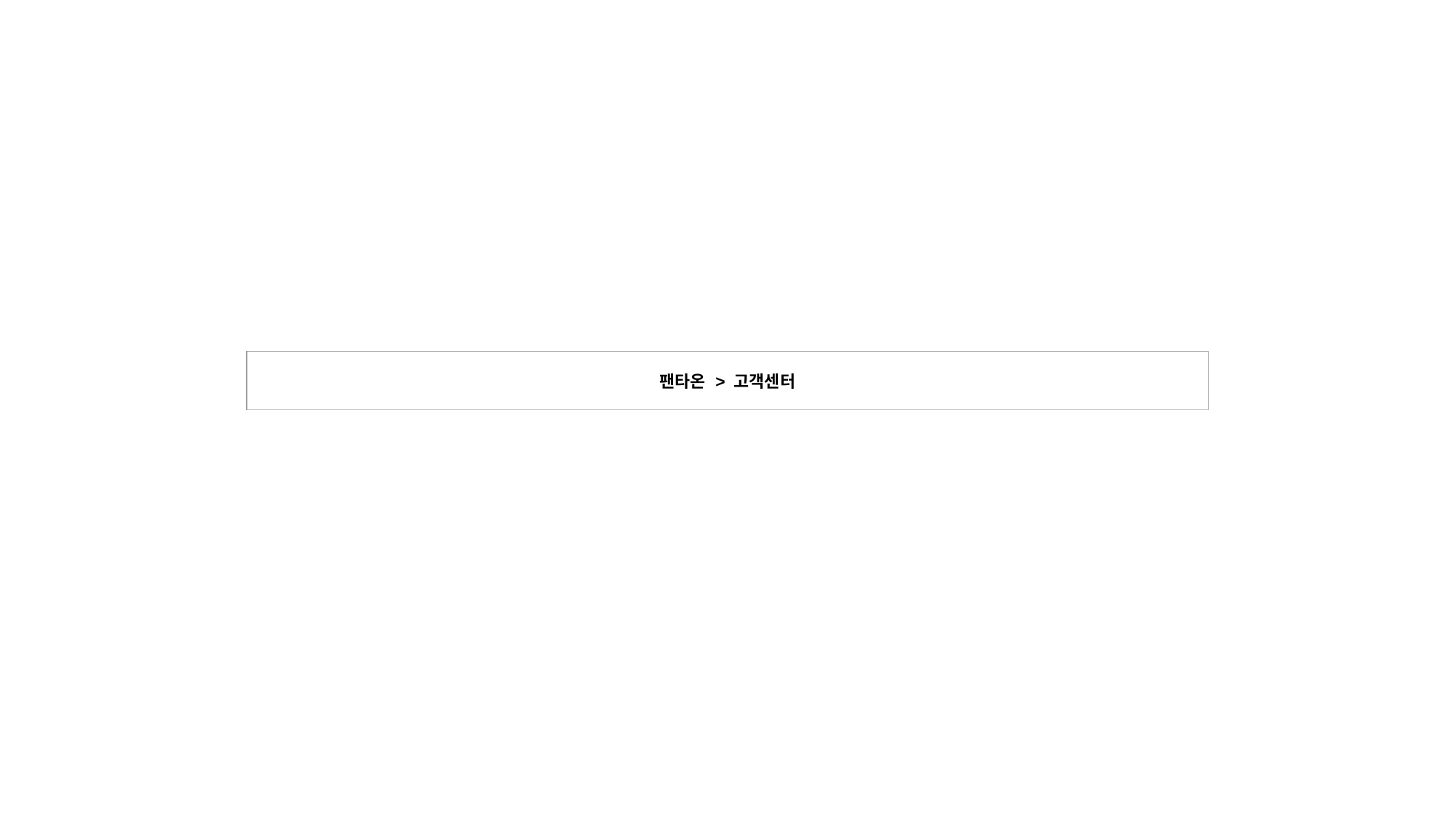

| 팬타온 > 고객센터 |
| --- |